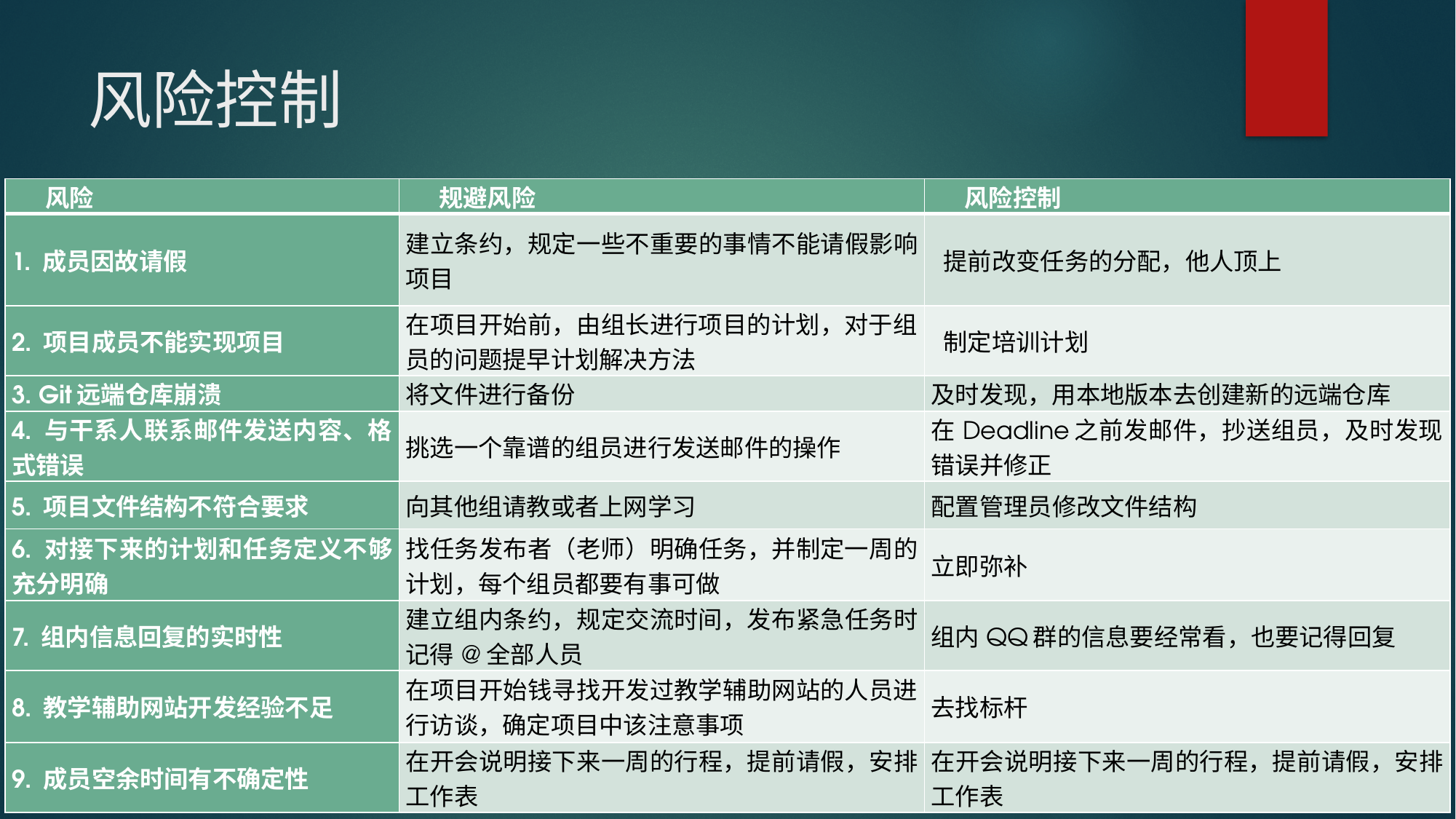

# 风险控制
| 风险 | 规避风险 | 风险控制 |
| --- | --- | --- |
| 1. 成员因故请假 | 建立条约，规定一些不重要的事情不能请假影响项目 | 提前改变任务的分配，他人顶上 |
| 2. 项目成员不能实现项目 | 在项目开始前，由组长进行项目的计划，对于组员的问题提早计划解决方法 | 制定培训计划 |
| 3. Git远端仓库崩溃 | 将文件进行备份 | 及时发现，用本地版本去创建新的远端仓库 |
| 4. 与干系人联系邮件发送内容、格式错误 | 挑选一个靠谱的组员进行发送邮件的操作 | 在Deadline之前发邮件，抄送组员，及时发现错误并修正 |
| 5. 项目文件结构不符合要求 | 向其他组请教或者上网学习 | 配置管理员修改文件结构 |
| 6. 对接下来的计划和任务定义不够充分明确 | 找任务发布者（老师）明确任务，并制定一周的计划，每个组员都要有事可做 | 立即弥补 |
| 7. 组内信息回复的实时性 | 建立组内条约，规定交流时间，发布紧急任务时记得@全部人员 | 组内QQ群的信息要经常看，也要记得回复 |
| 8. 教学辅助网站开发经验不足 | 在项目开始钱寻找开发过教学辅助网站的人员进行访谈，确定项目中该注意事项 | 去找标杆 |
| 9. 成员空余时间有不确定性 | 在开会说明接下来一周的行程，提前请假，安排工作表 | 在开会说明接下来一周的行程，提前请假，安排工作表 |